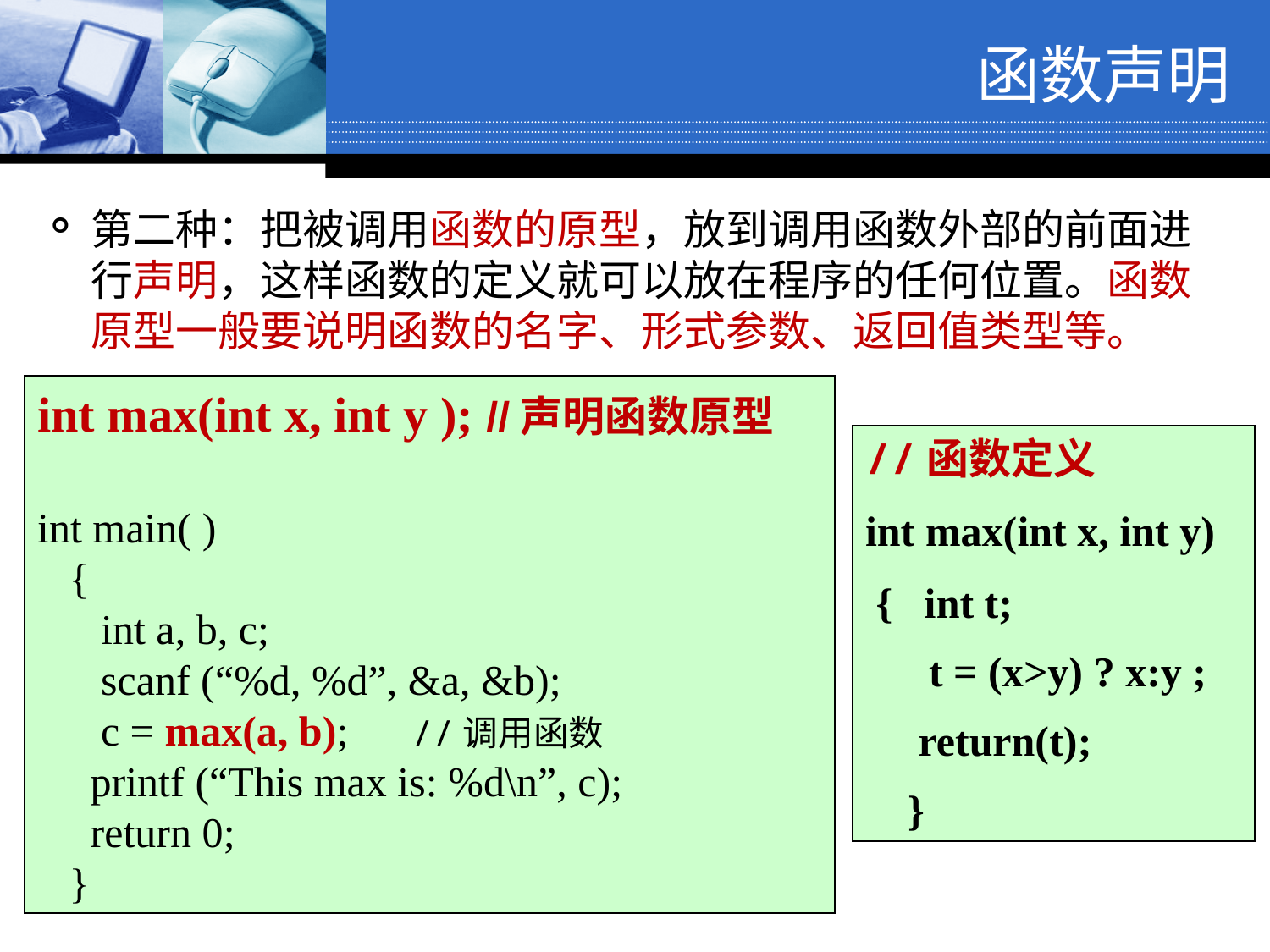

函数声明
第二种：把被调用函数的原型，放到调用函数外部的前面进行声明，这样函数的定义就可以放在程序的任何位置。函数原型一般要说明函数的名字、形式参数、返回值类型等。
int max(int x, int y ); //声明函数原型

int main( )
   {
      int a, b, c;
      scanf (“%d, %d”, &a, &b);
      c = max(a, b);      //调用函数
     printf (“This max is: %d\n”, c);
     return 0;
   }
//函数定义
int max(int x, int y)
 {   int t;
      t = (x>y) ? x:y ;
     return(t);
    }